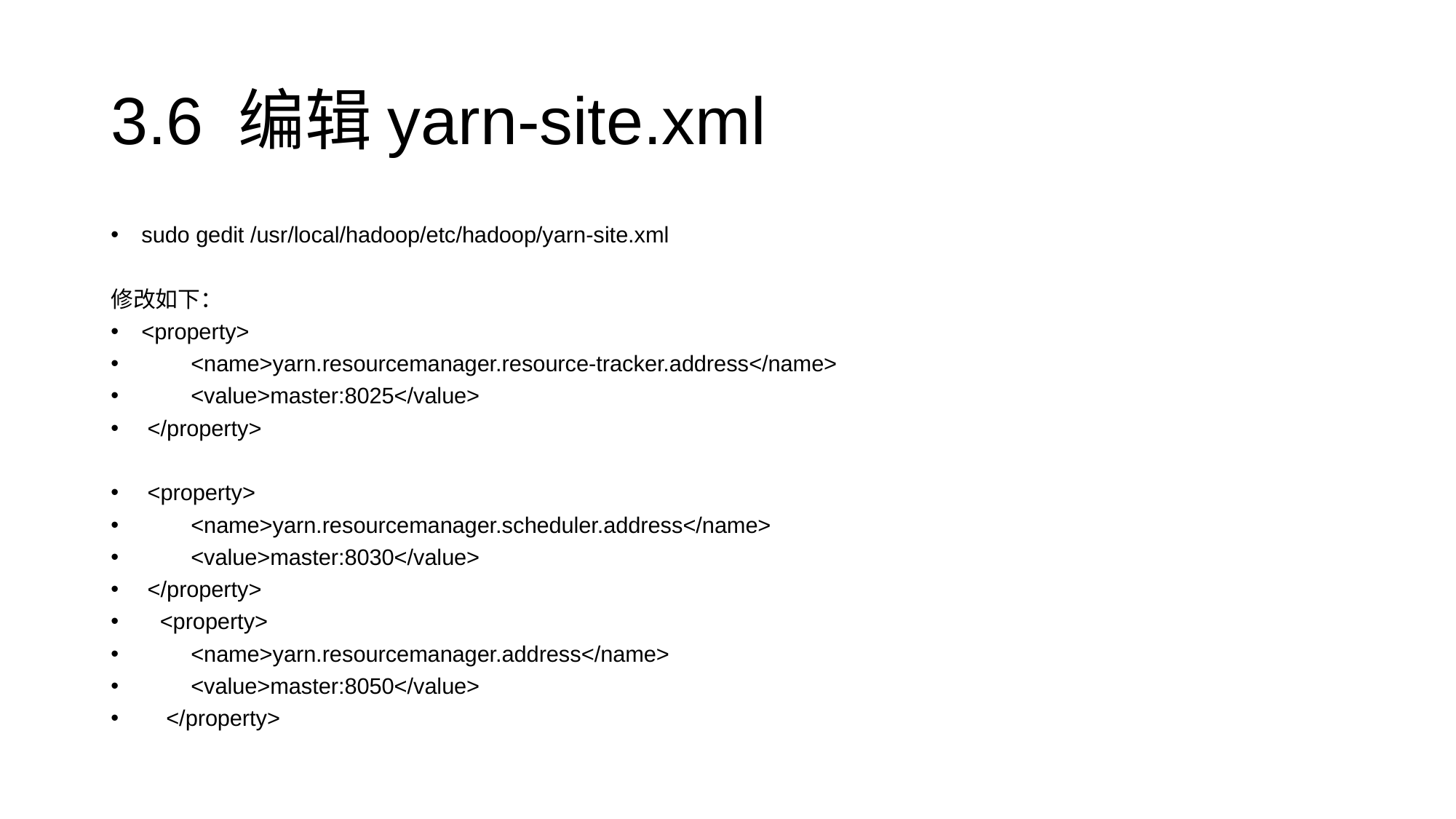

# 3.6 编辑yarn-site.xml
sudo gedit /usr/local/hadoop/etc/hadoop/yarn-site.xml

修改如下：
<property>
        <name>yarn.resourcemanager.resource-tracker.address</name>
        <value>master:8025</value>
 </property>

 <property>
        <name>yarn.resourcemanager.scheduler.address</name>
        <value>master:8030</value>
 </property>
   <property>
        <name>yarn.resourcemanager.address</name>
        <value>master:8050</value>
    </property>